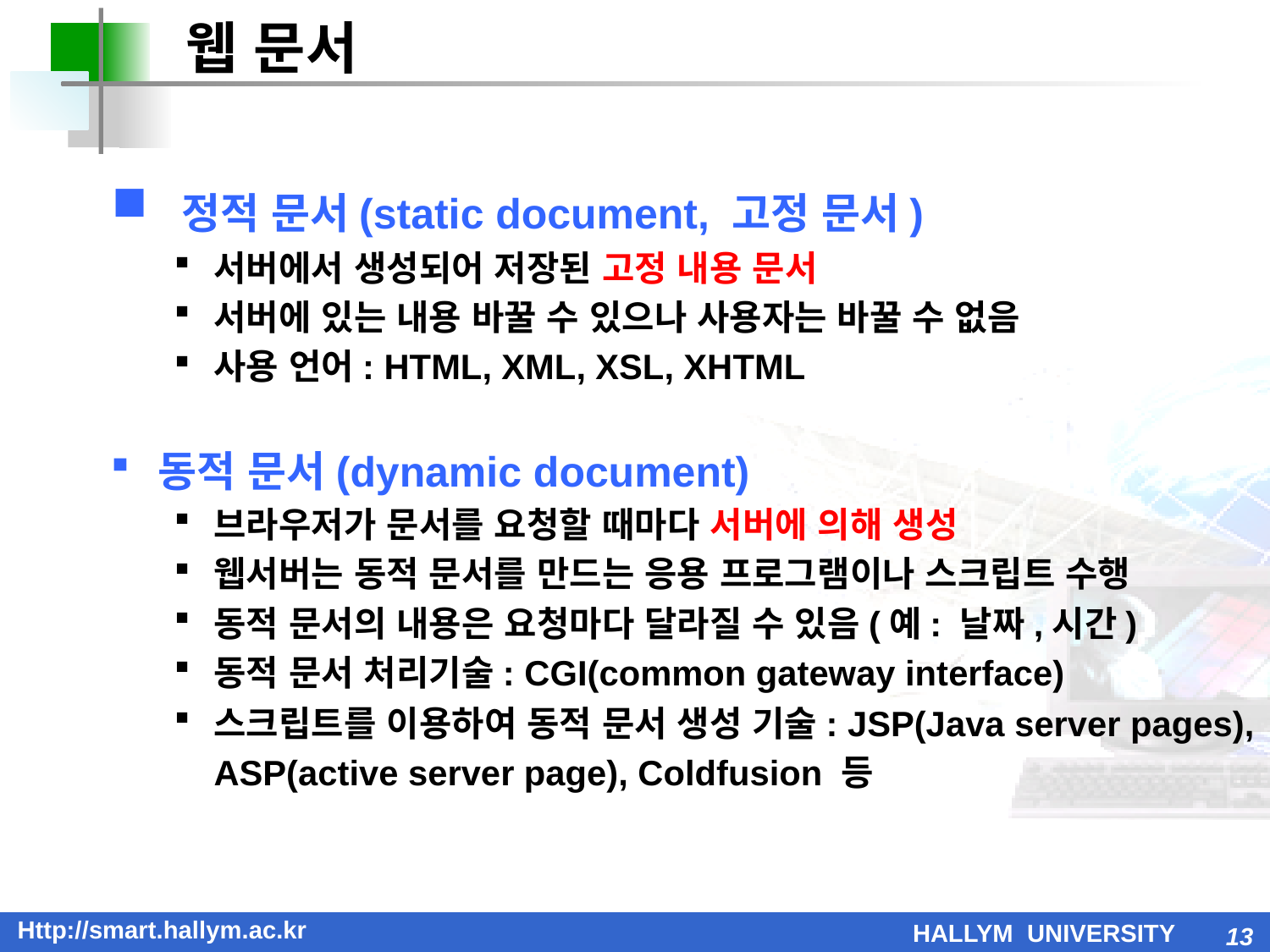

웹 문서

 정적 문서(static document, 고정 문서)
서버에서 생성되어 저장된 고정 내용 문서
서버에 있는 내용 바꿀 수 있으나 사용자는 바꿀 수 없음
사용 언어: HTML, XML, XSL, XHTML

동적 문서(dynamic document)
브라우저가 문서를 요청할 때마다 서버에 의해 생성
웹서버는 동적 문서를 만드는 응용 프로그램이나 스크립트 수행
동적 문서의 내용은 요청마다 달라질 수 있음(예: 날짜,시간)
동적 문서 처리기술: CGI(common gateway interface)
스크립트를 이용하여 동적 문서 생성 기술: JSP(Java server pages), ASP(active server page), Coldfusion 등

13